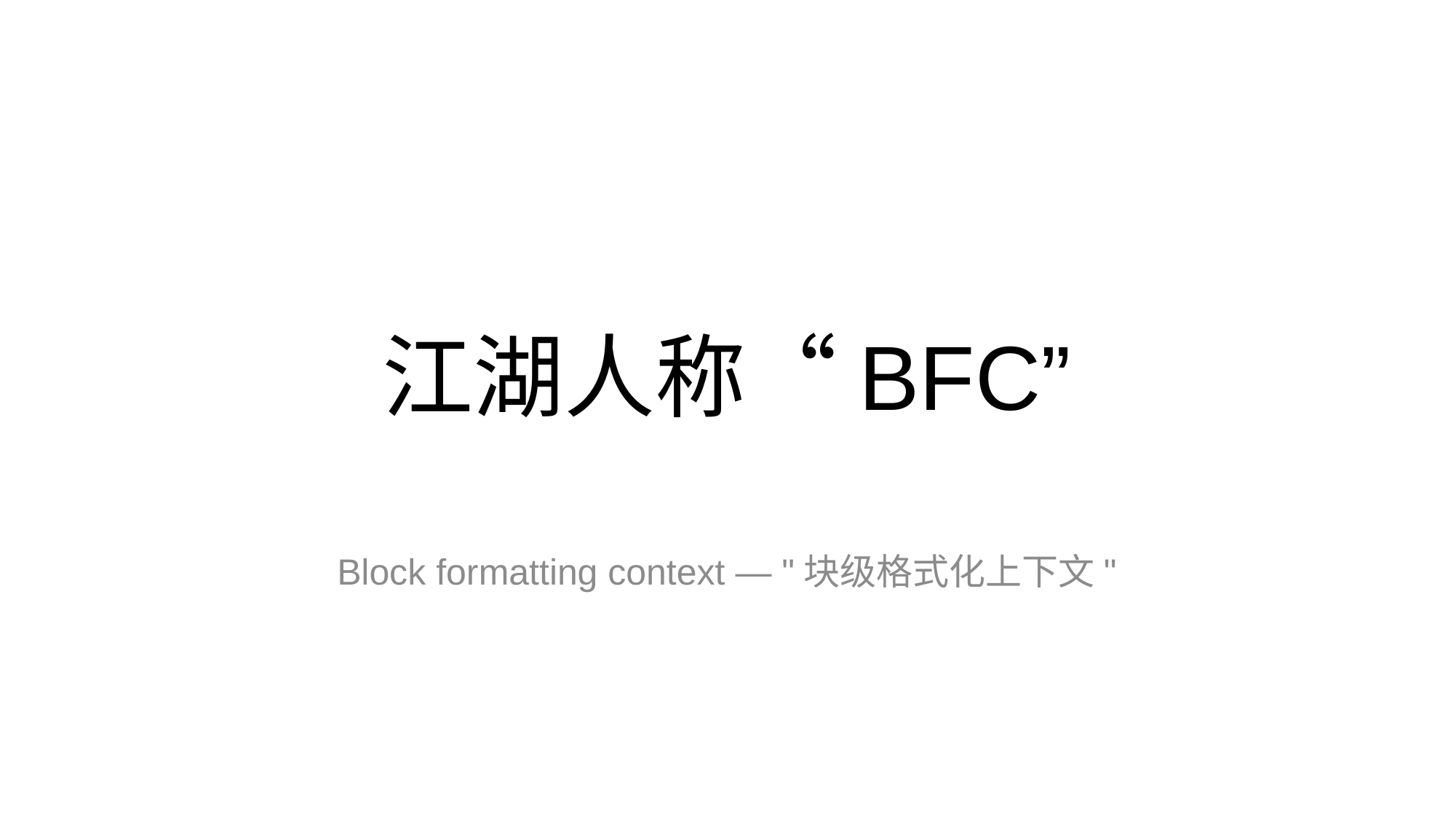

# 江湖人称“BFC”
Block formatting context — "块级格式化上下文"